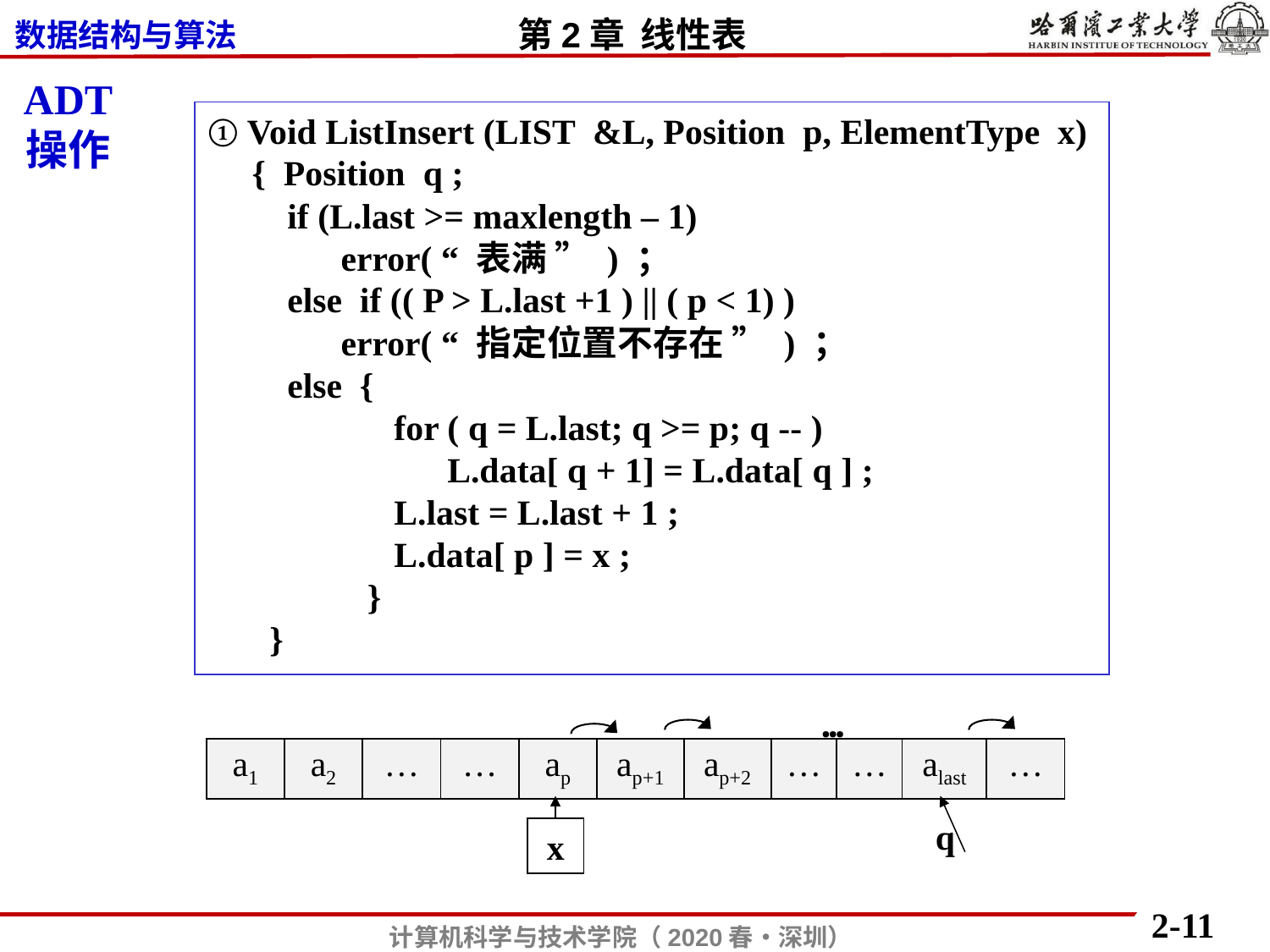

ADT
操作
① Void ListInsert (LIST  &L, Position  p, ElementType  x)
     {  Position  q ;
         if (L.last >= maxlength – 1)
               error( “ 表满 ” ) ；
         else  if (( P > L.last +1 ) || ( p < 1) )
               error( “ 指定位置不存在 ” ) ；
         else  {
                     for ( q = L.last; q >= p; q -- )
                           L.data[ q + 1] = L.data[ q ] ;
                     L.last = L.last + 1 ;
                     L.data[ p ] = x ;
                  }
       }
…

| a1 | a2 | … | … | ap | ap+1 | ap+2 | … | … | alast | … |
| --- | --- | --- | --- | --- | --- | --- | --- | --- | --- | --- |
x
q